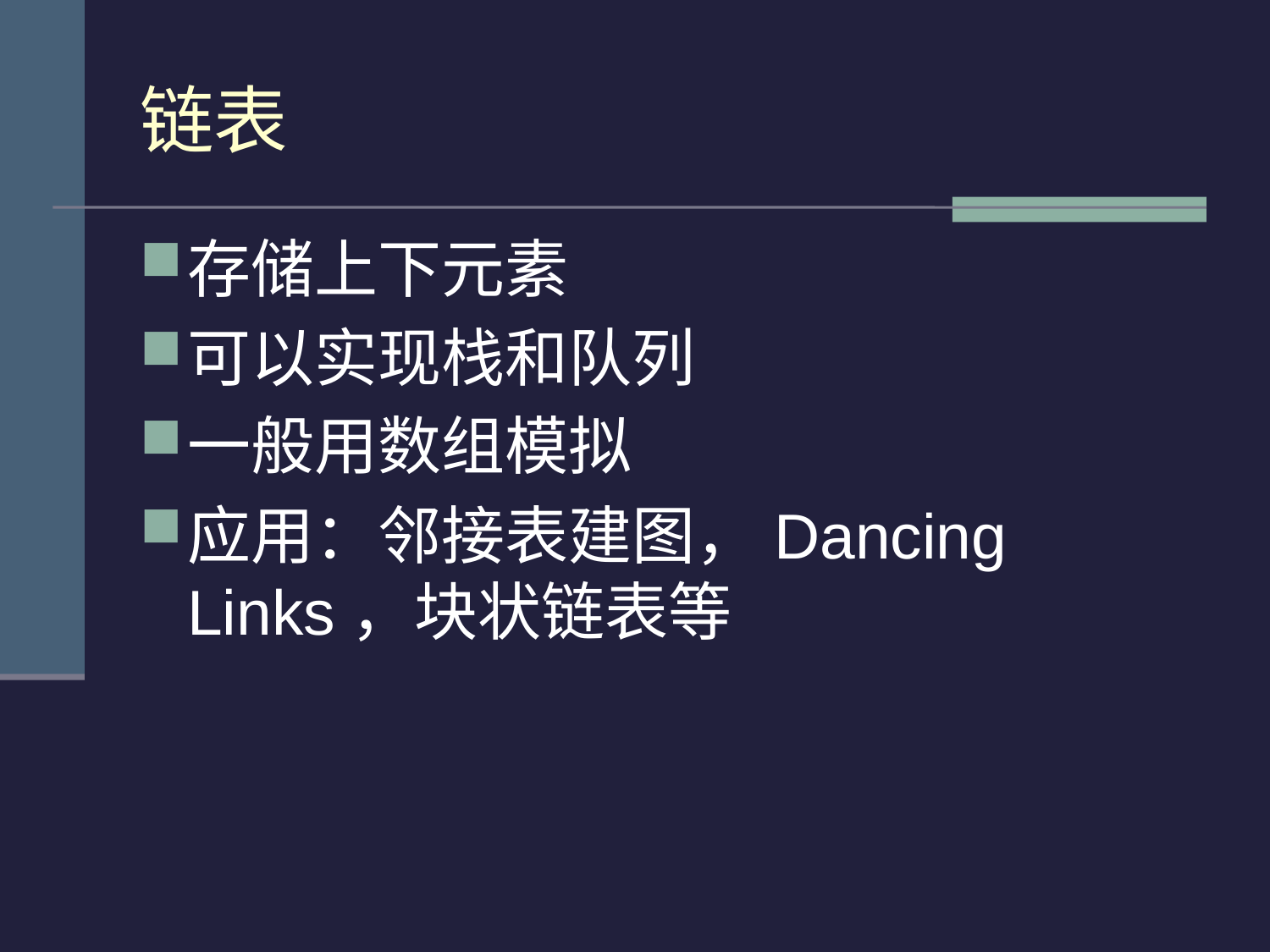

# 链表
存储上下元素
可以实现栈和队列
一般用数组模拟
应用：邻接表建图，Dancing Links，块状链表等